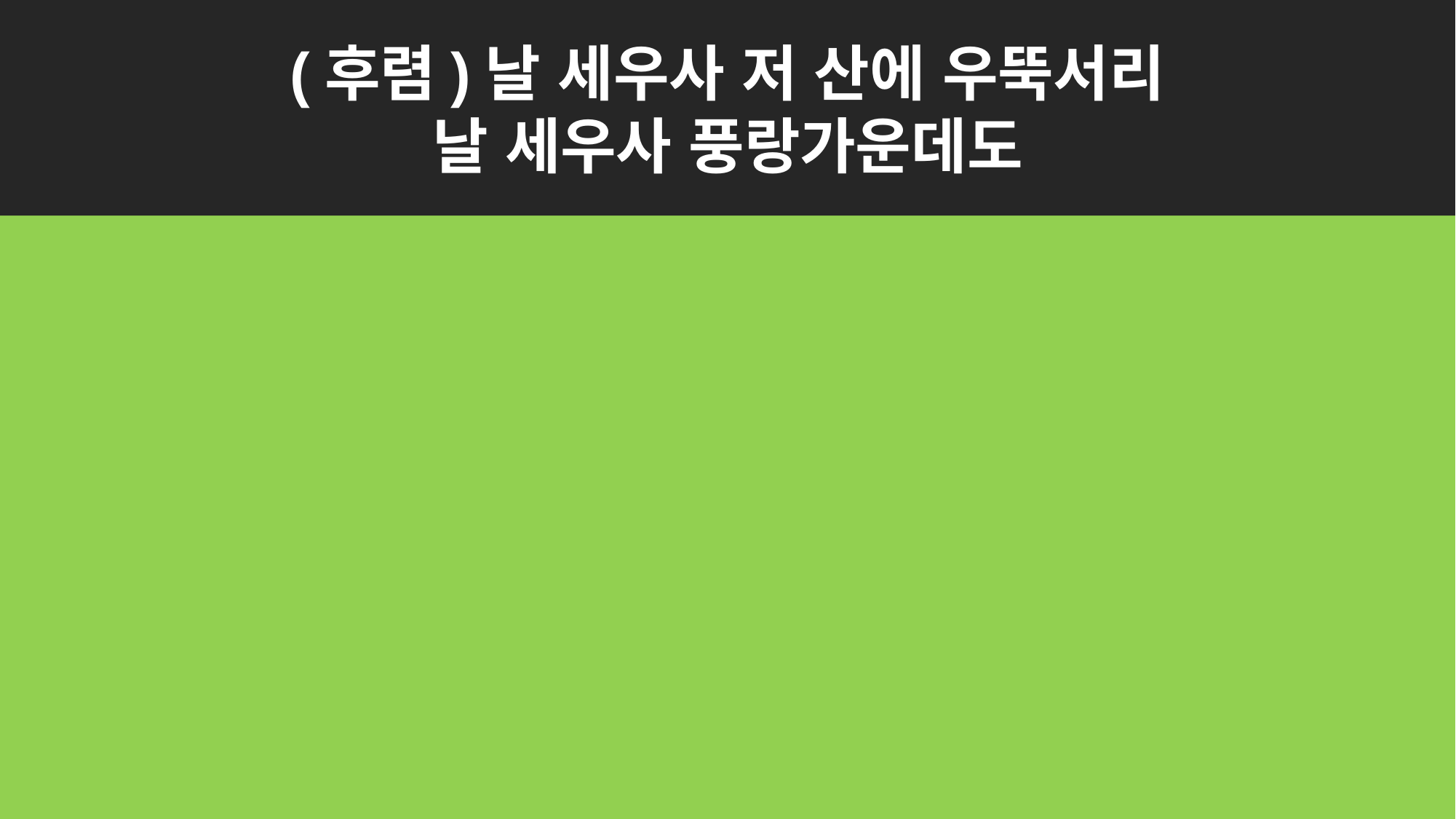

(후렴)날 세우사 저 산에 우뚝서리
날 세우사 풍랑가운데도